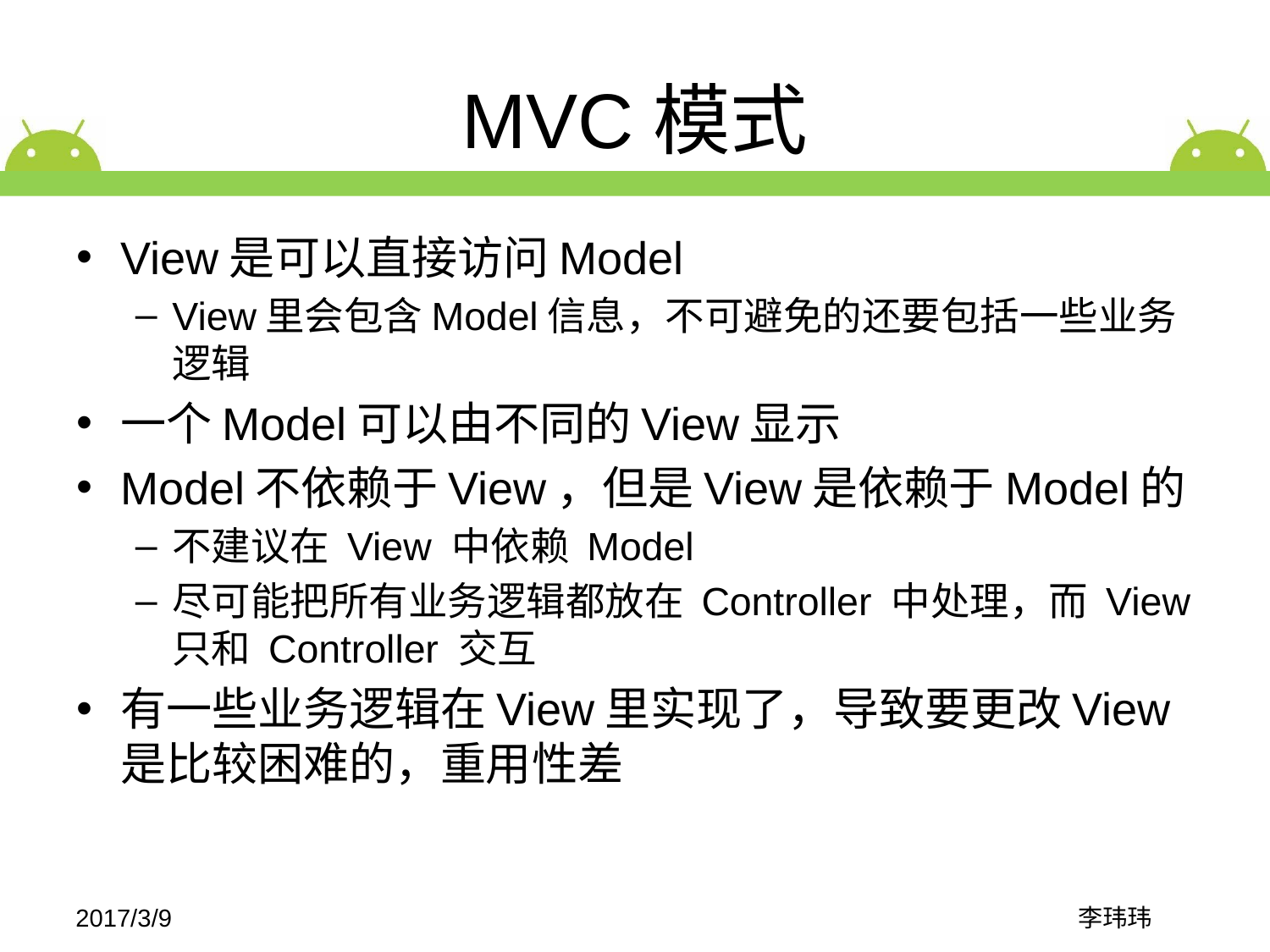

# MVC模式
View是可以直接访问Model
View里会包含Model信息，不可避免的还要包括一些业务逻辑
一个Model可以由不同的View显示
Model不依赖于View，但是View是依赖于Model的
不建议在 View 中依赖 Model
尽可能把所有业务逻辑都放在 Controller 中处理，而 View 只和 Controller 交互
有一些业务逻辑在View里实现了，导致要更改View是比较困难的，重用性差